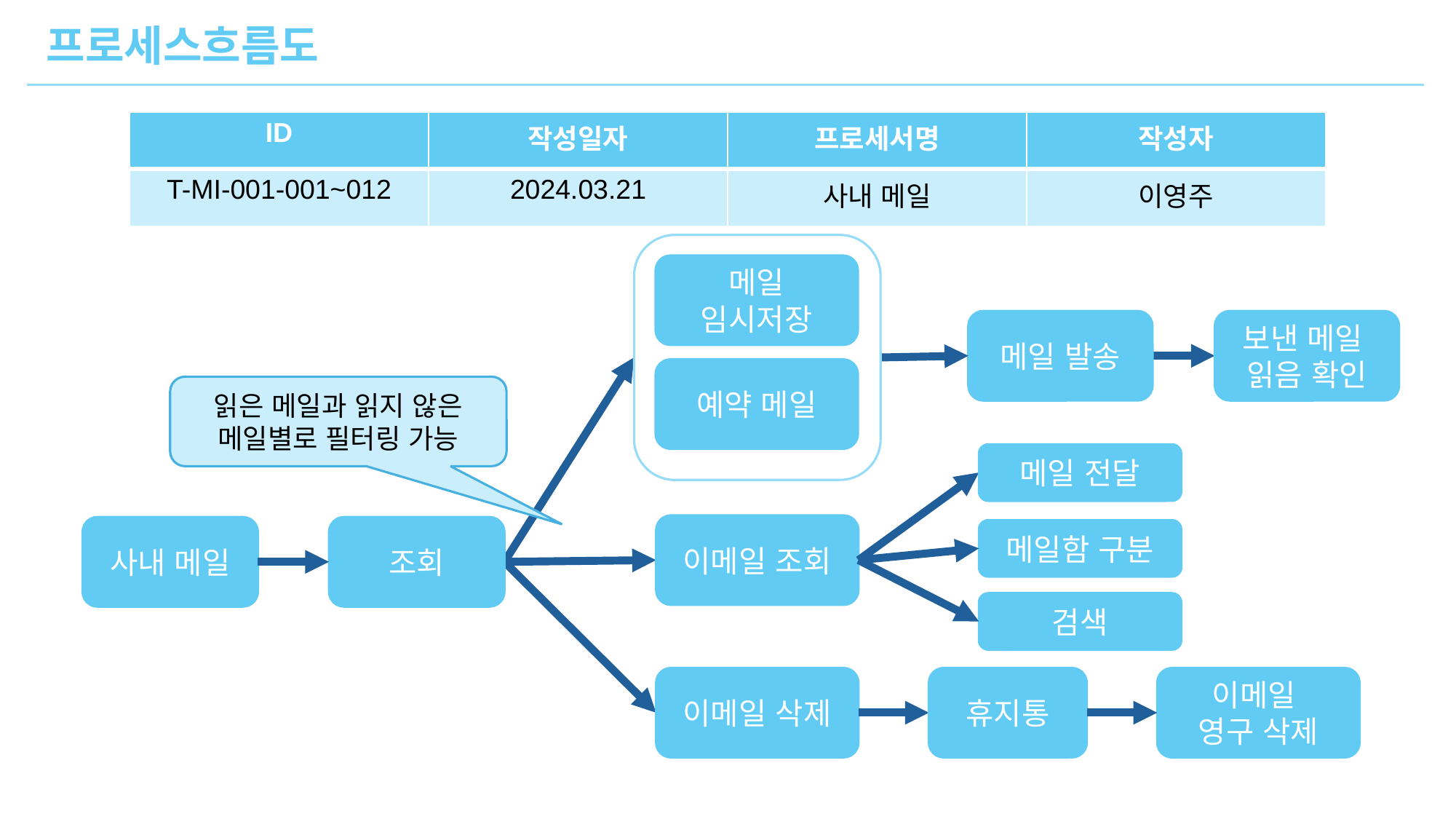

프로세스흐름도
| ID | 작성일자 | 프로세서명 | 작성자 |
| --- | --- | --- | --- |
| T-MI-001-001~012 | 2024.03.21 | 사내 메일 | 이영주 |

메일
임시저장
메일 발송
보낸 메일
읽음 확인
예약 메일
읽은 메일과 읽지 않은 메일별로 필터링 가능
메일 전달
이메일 조회
사내 메일
조회
메일함 구분
검색
이메일 삭제
휴지통
이메일
영구 삭제